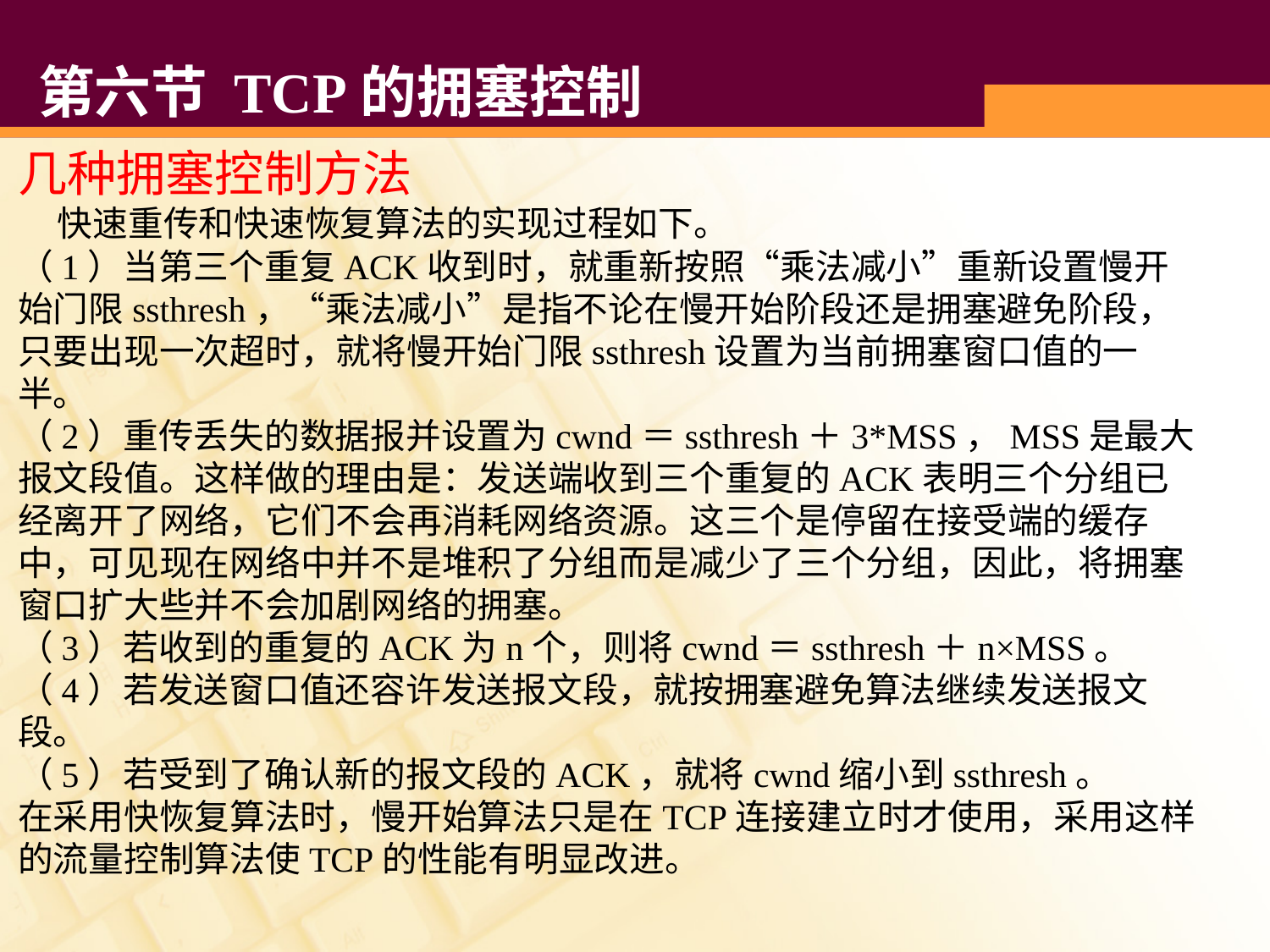

# 第六节 TCP的拥塞控制
几种拥塞控制方法
    快速重传和快速恢复算法的实现过程如下。
（1）当第三个重复ACK收到时，就重新按照“乘法减小”重新设置慢开始门限ssthresh，“乘法减小”是指不论在慢开始阶段还是拥塞避免阶段，只要出现一次超时，就将慢开始门限ssthresh设置为当前拥塞窗口值的一半。
（2）重传丢失的数据报并设置为cwnd＝ssthresh＋3*MSS，MSS是最大报文段值。这样做的理由是：发送端收到三个重复的ACK表明三个分组已经离开了网络，它们不会再消耗网络资源。这三个是停留在接受端的缓存中，可见现在网络中并不是堆积了分组而是减少了三个分组，因此，将拥塞窗口扩大些并不会加剧网络的拥塞。
（3）若收到的重复的ACK为n个，则将cwnd＝ssthresh＋n×MSS。
（4）若发送窗口值还容许发送报文段，就按拥塞避免算法继续发送报文段。
（5）若受到了确认新的报文段的ACK，就将cwnd缩小到ssthresh。
在采用快恢复算法时，慢开始算法只是在TCP连接建立时才使用，采用这样的流量控制算法使TCP的性能有明显改进。